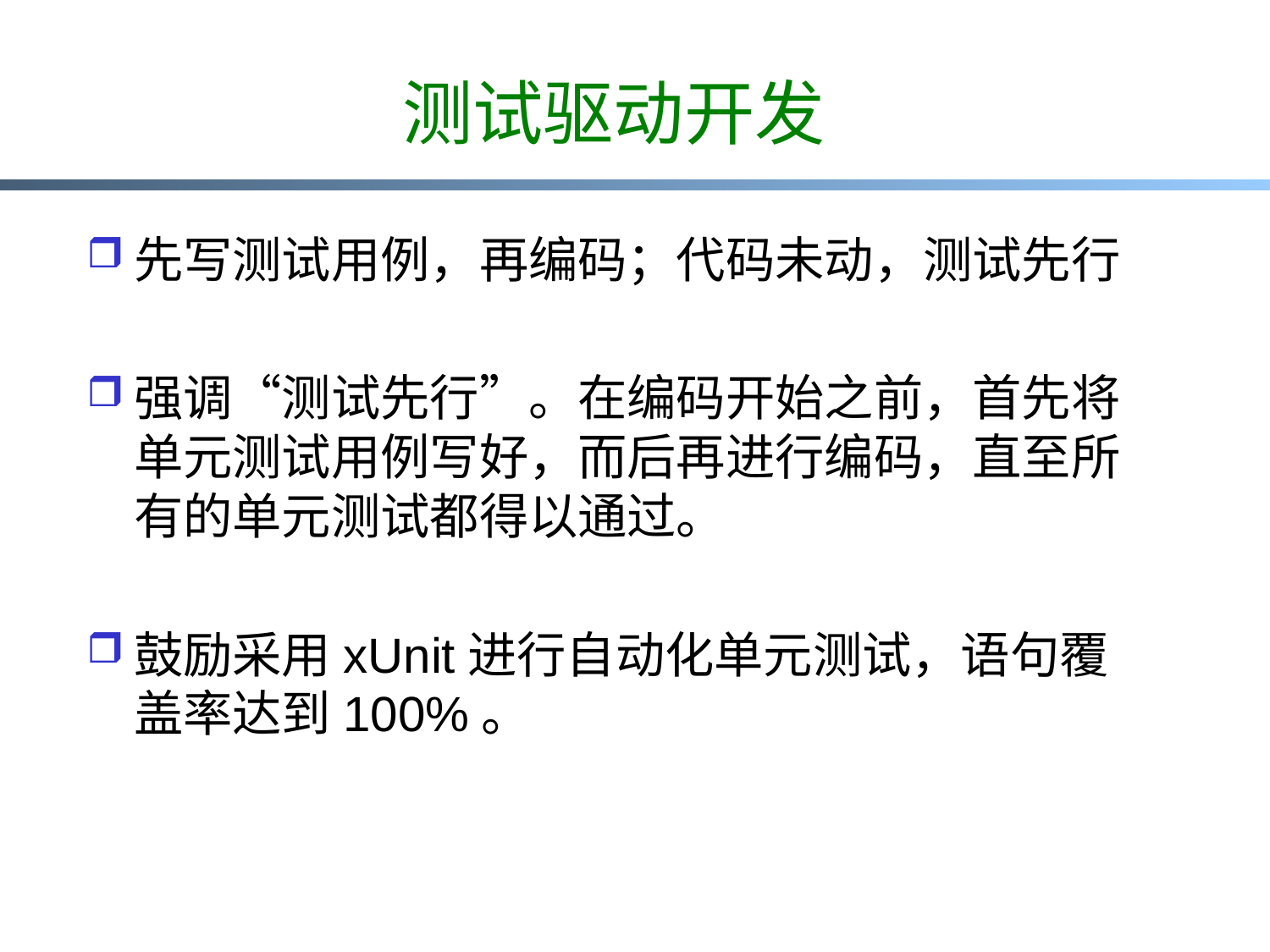

# 测试驱动开发
先写测试用例，再编码；代码未动，测试先行

强调“测试先行”。在编码开始之前，首先将单元测试用例写好，而后再进行编码，直至所有的单元测试都得以通过。

鼓励采用xUnit进行自动化单元测试，语句覆盖率达到100%。